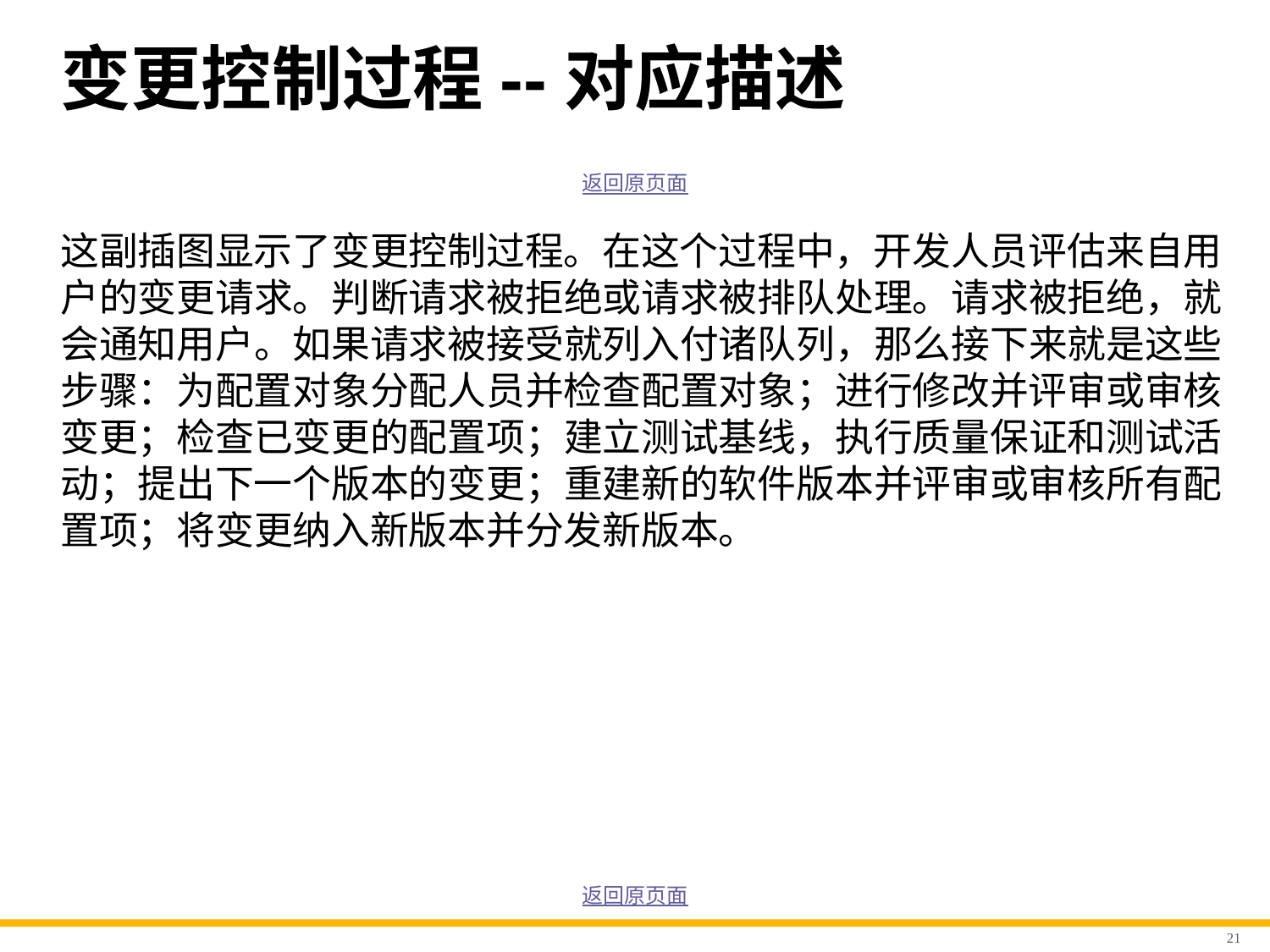

# 变更控制过程--对应描述
返回原页面
这副插图显示了变更控制过程。在这个过程中，开发人员评估来自用户的变更请求。判断请求被拒绝或请求被排队处理。请求被拒绝，就会通知用户。如果请求被接受就列入付诸队列，那么接下来就是这些步骤：为配置对象分配人员并检查配置对象；进行修改并评审或审核变更；检查已变更的配置项；建立测试基线，执行质量保证和测试活动；提出下一个版本的变更；重建新的软件版本并评审或审核所有配置项；将变更纳入新版本并分发新版本。
返回原页面
21